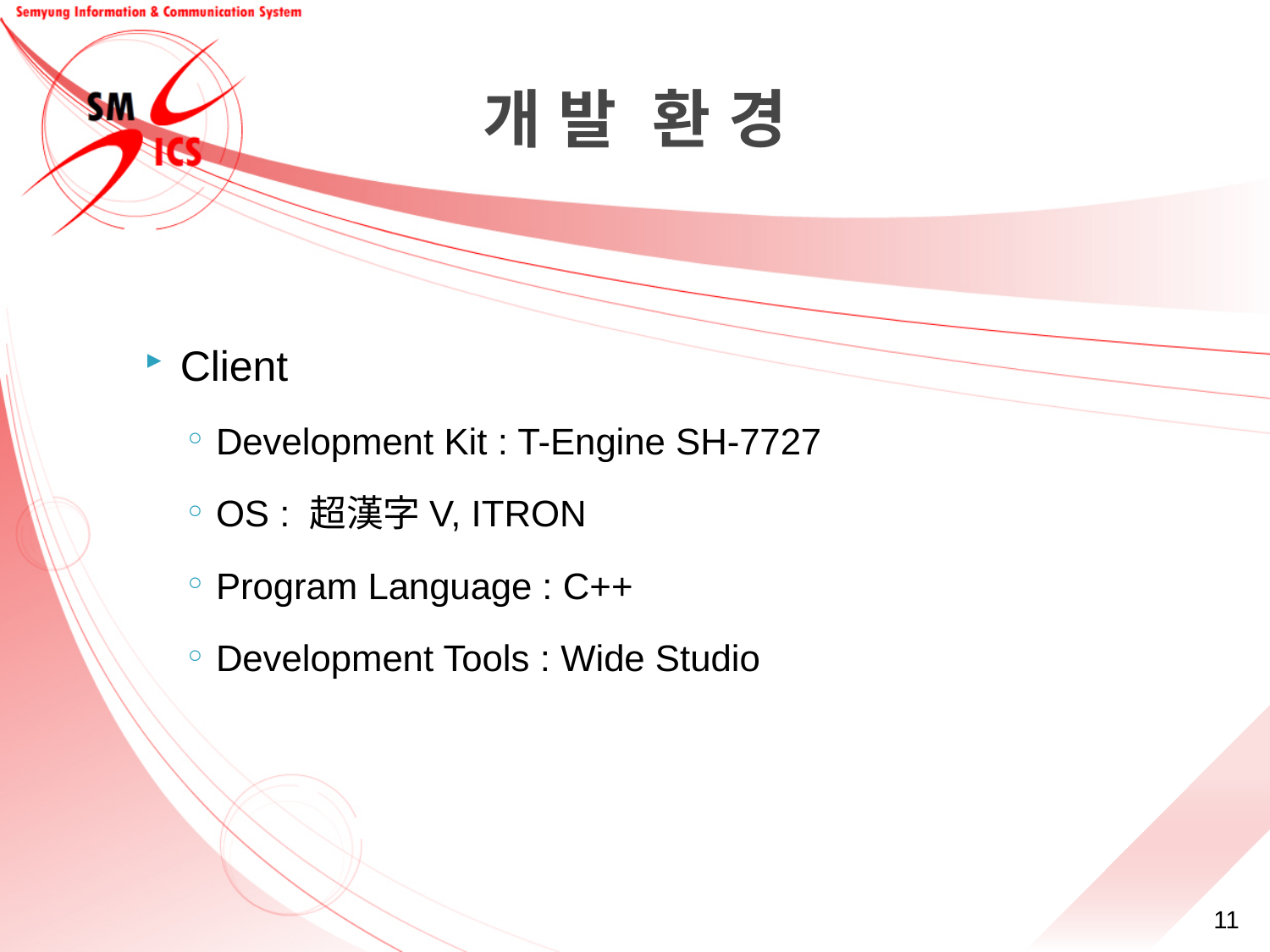

개 발  환 경
Client
Development Kit : T-Engine SH-7727
OS : 超漢字V, ITRON
Program Language : C++
Development Tools : Wide Studio

11